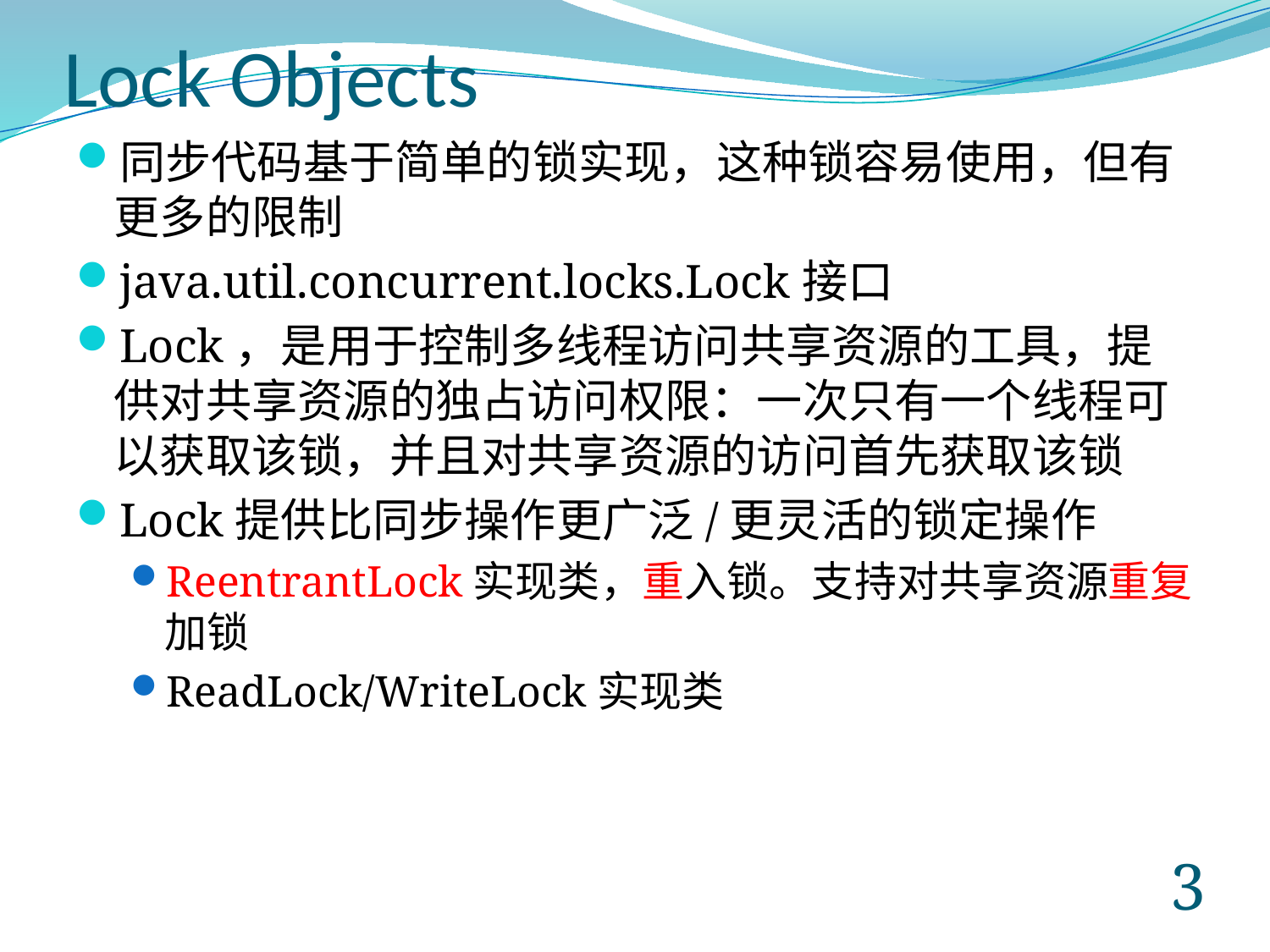

# Lock Objects
同步代码基于简单的锁实现，这种锁容易使用，但有更多的限制
java.util.concurrent.locks.Lock接口
Lock，是用于控制多线程访问共享资源的工具，提供对共享资源的独占访问权限：一次只有一个线程可以获取该锁，并且对共享资源的访问首先获取该锁
Lock提供比同步操作更广泛/更灵活的锁定操作
ReentrantLock实现类，重入锁。支持对共享资源重复加锁
ReadLock/WriteLock实现类
3